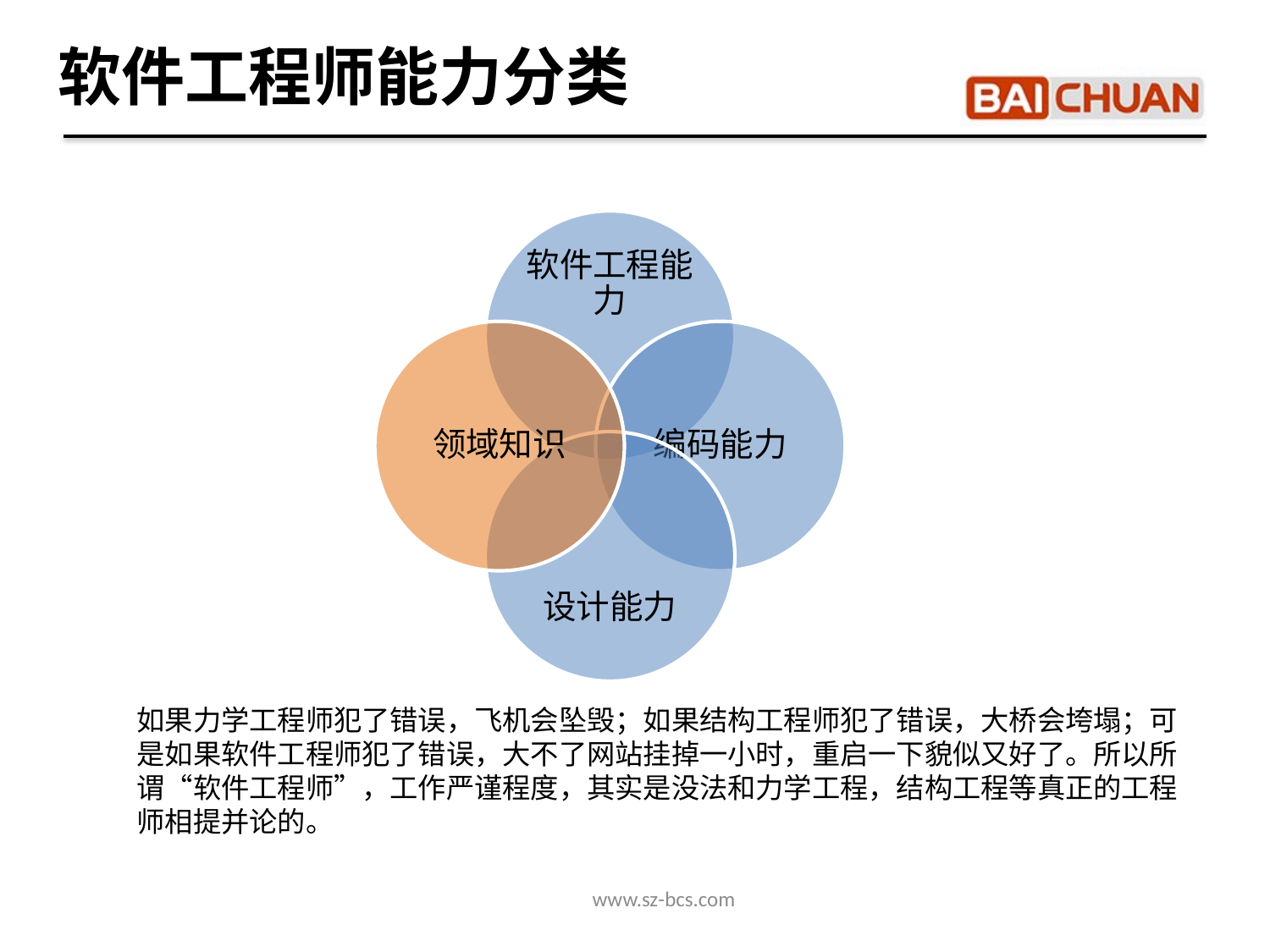

软件工程师能力分类
软件工程能力
编码能力
设计能力
领域知识
如果力学工程师犯了错误，飞机会坠毁；如果结构工程师犯了错误，大桥会垮塌；可是如果软件工程师犯了错误，大不了网站挂掉一小时，重启一下貌似又好了。所以所谓“软件工程师”，工作严谨程度，其实是没法和力学工程，结构工程等真正的工程师相提并论的。
www.sz-bcs.com